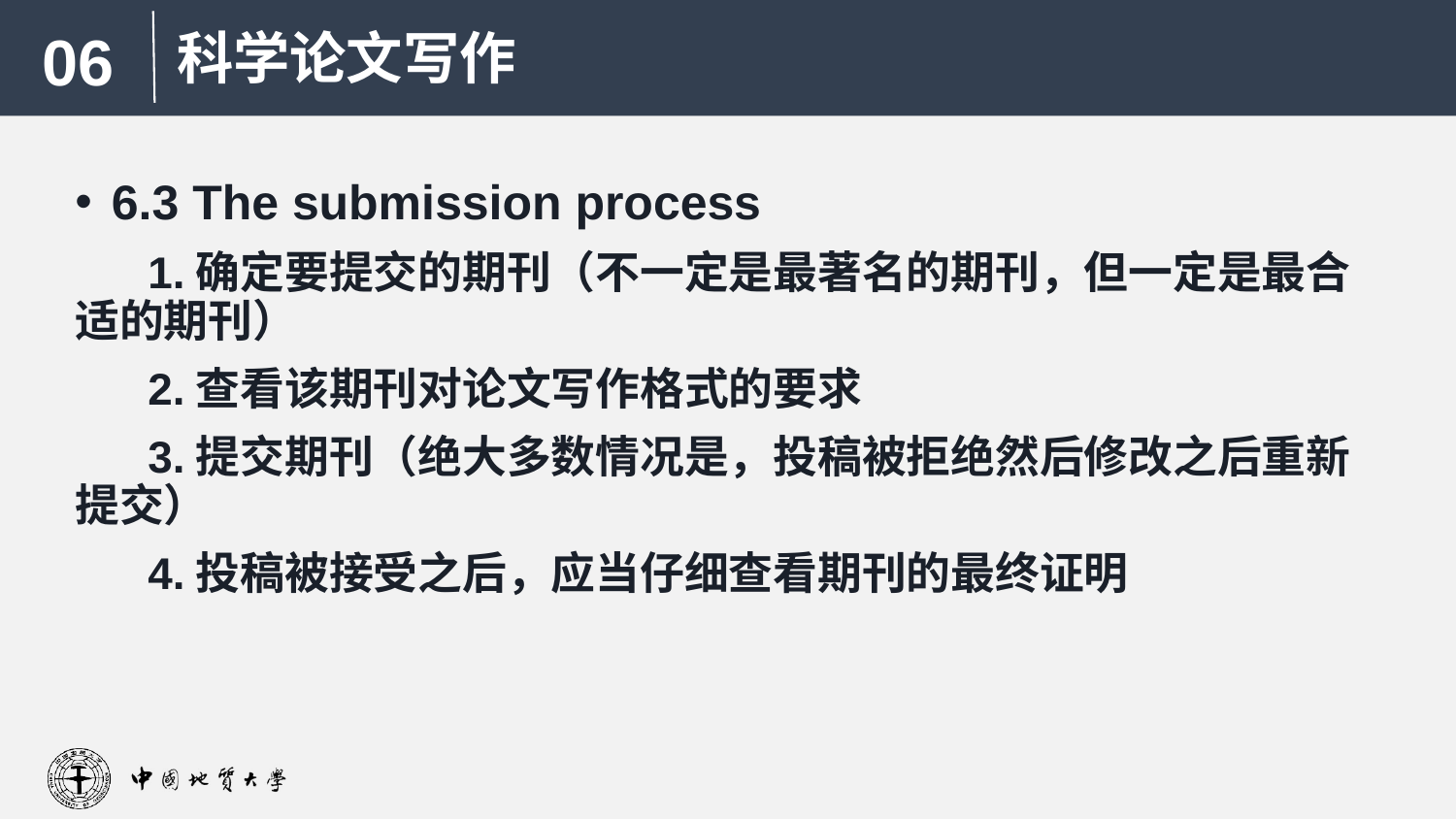

科学论文写作
06
6.3 The submission process
1.确定要提交的期刊（不一定是最著名的期刊，但一定是最合适的期刊）
2.查看该期刊对论文写作格式的要求
3.提交期刊（绝大多数情况是，投稿被拒绝然后修改之后重新提交）
4.投稿被接受之后，应当仔细查看期刊的最终证明
37